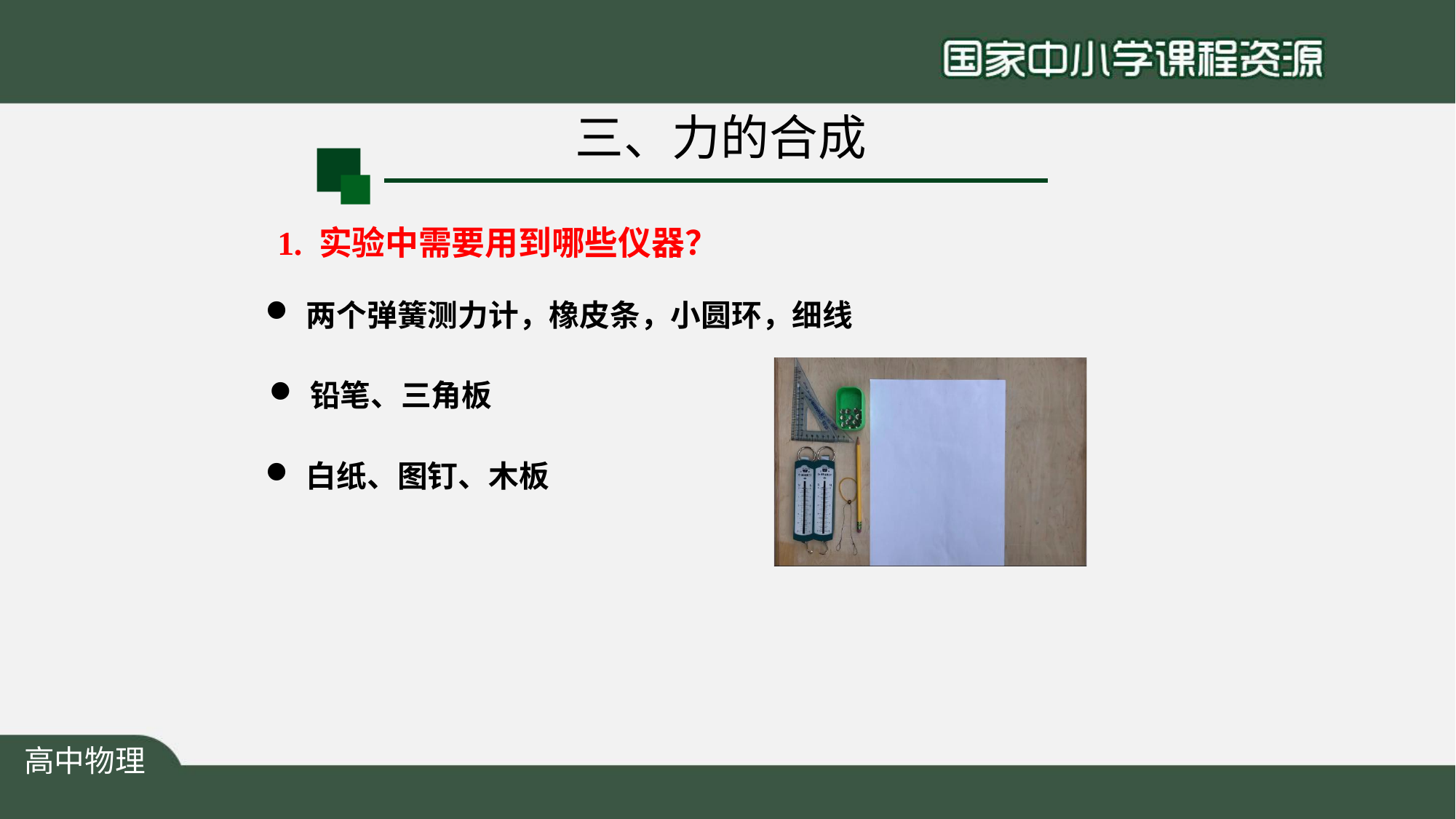

# 三、力的合成

1. 实验中需要用到哪些仪器？
两个弹簧测力计，橡皮条，小圆环，细线

铅笔、三角板

白纸、图钉、木板

高中物理